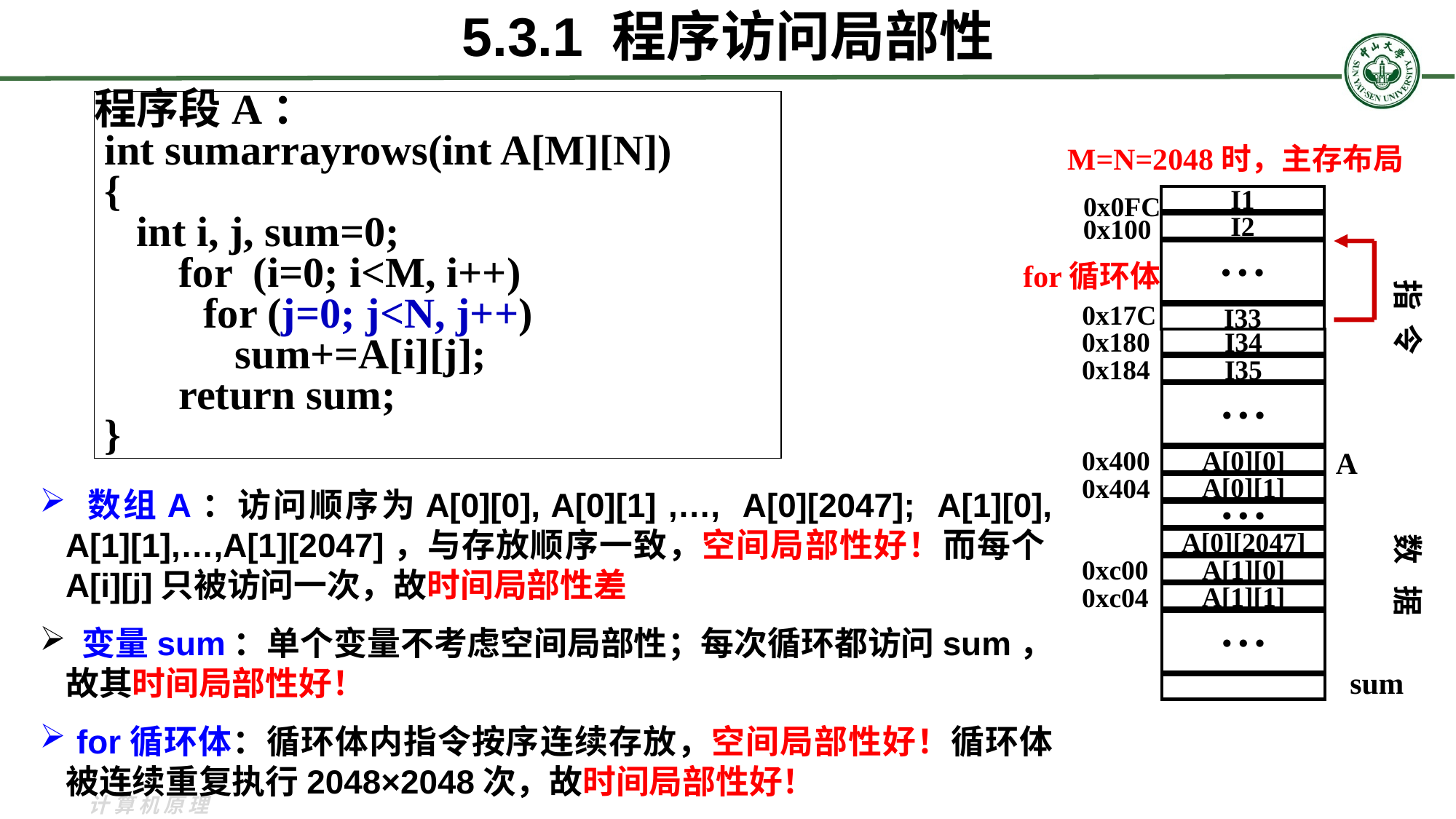

5.3.1 程序访问局部性
程序段A：
 int sumarrayrows(int A[M][N])
 {
    int i, j, sum=0;
        for  (i=0; i<M, i++)
	for (j=0; j<N, j++)
	   sum+=A[i][j];
        return sum;
 }
M=N=2048时，主存布局
0x0FC
I1
0x100
I2
指  令                          数   据
• • •

for循环体
0x17C
I33
0x180
I34
0x184
I35
• • •
0x400
A
A[0][0]
0x404
A[0][1]
• • •
A[0][2047]
0xc00
A[1][0]
0xc04
A[1][1]
• • •
sum

 数组A：访问顺序为A[0][0], A[0][1] ,…,  A[0][2047];  A[1][0], A[1][1],…,A[1][2047]，与存放顺序一致，空间局部性好！而每个A[i][j]只被访问一次，故时间局部性差
 变量sum：单个变量不考虑空间局部性；每次循环都访问sum，故其时间局部性好！
 for循环体：循环体内指令按序连续存放，空间局部性好！循环体被连续重复执行2048×2048次，故时间局部性好！